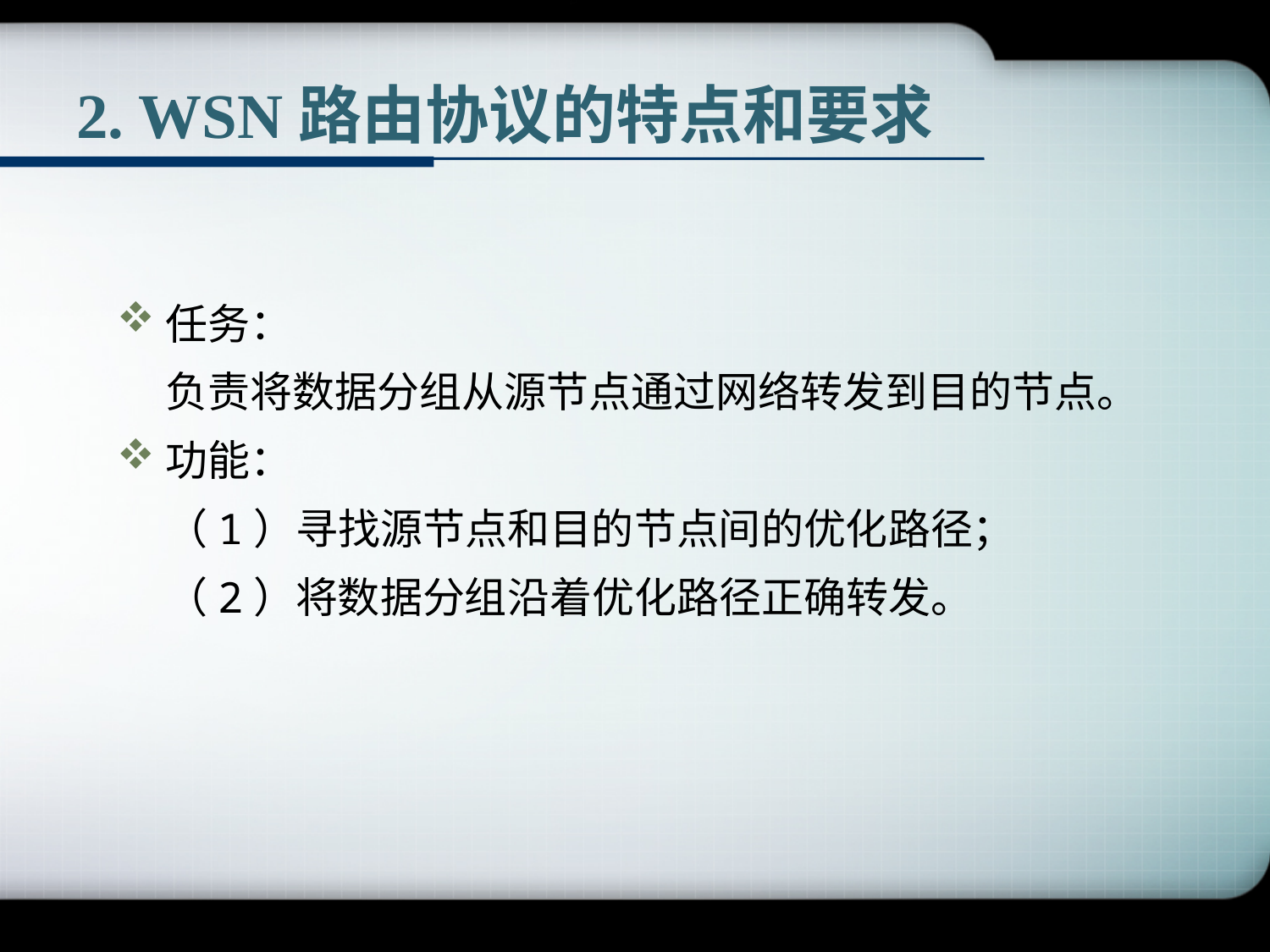

# 2. WSN路由协议的特点和要求
任务：
	负责将数据分组从源节点通过网络转发到目的节点。
功能：
	（1）寻找源节点和目的节点间的优化路径；
	（2）将数据分组沿着优化路径正确转发。